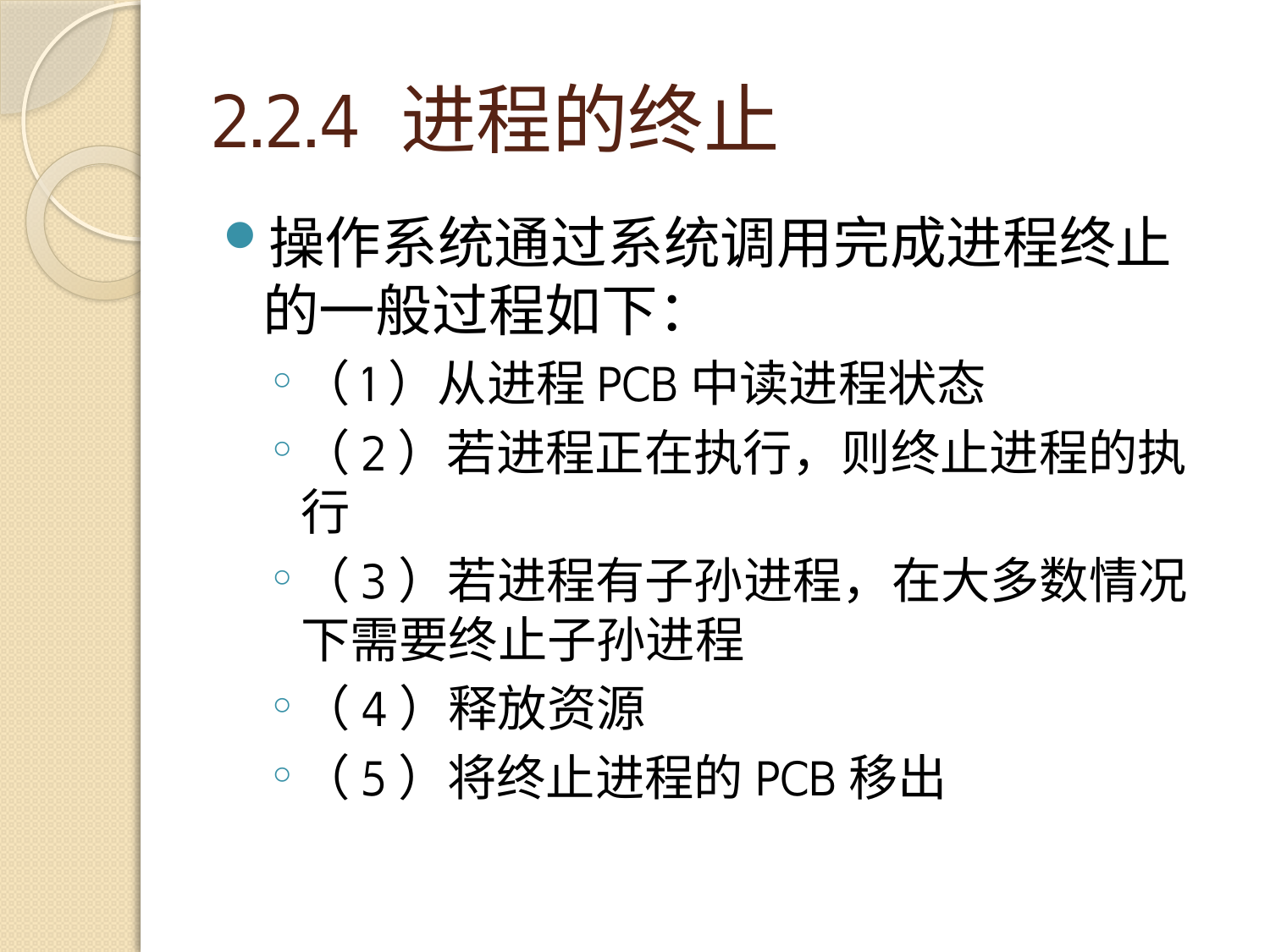

# 2.2.4 进程的终止
操作系统通过系统调用完成进程终止的一般过程如下：
（1）从进程PCB中读进程状态
（2）若进程正在执行，则终止进程的执行
（3）若进程有子孙进程，在大多数情况下需要终止子孙进程
（4）释放资源
（5）将终止进程的PCB移出